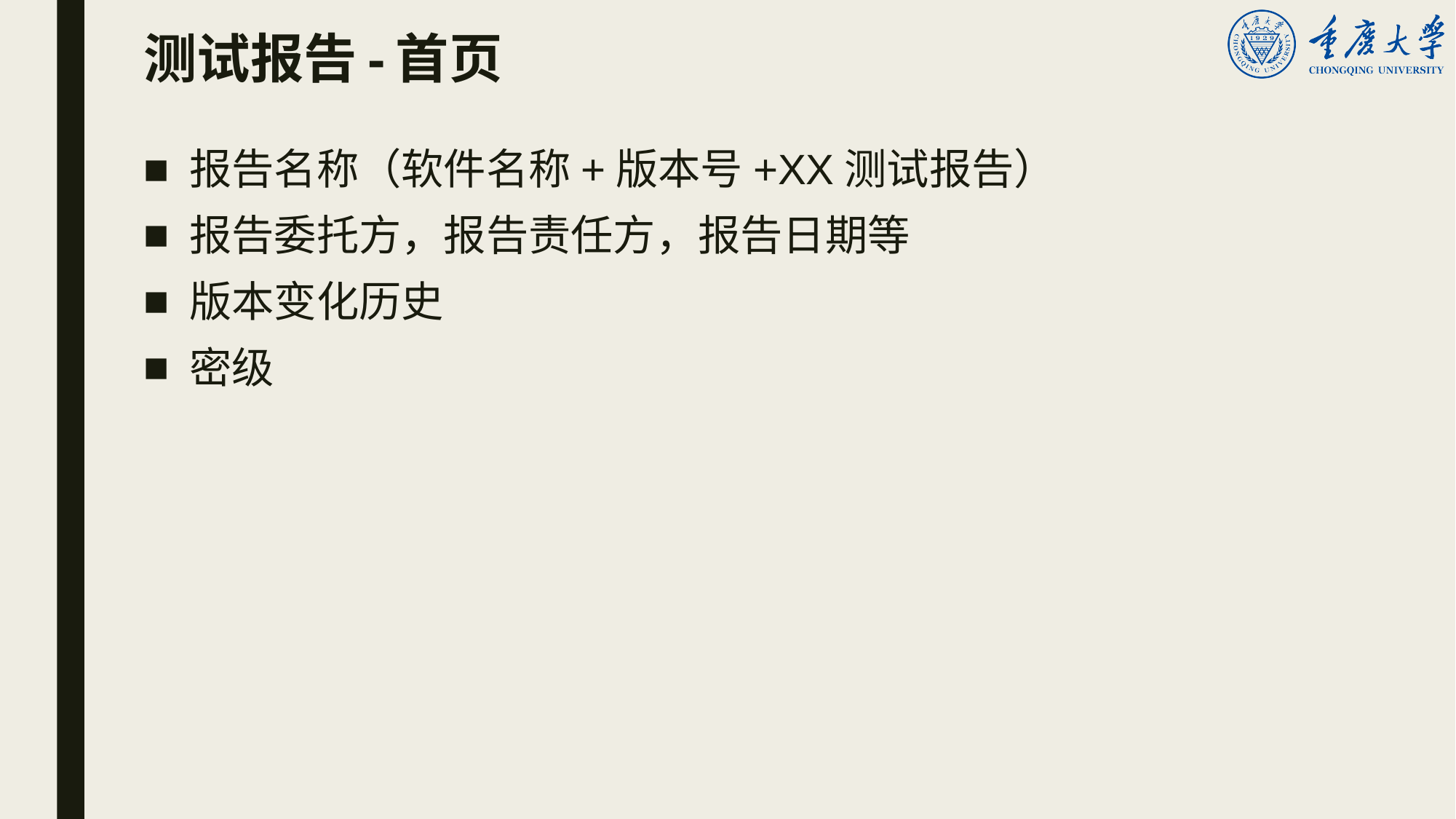

# 测试报告-首页
报告名称（软件名称+版本号+XX测试报告）
报告委托方，报告责任方，报告日期等
版本变化历史
密级